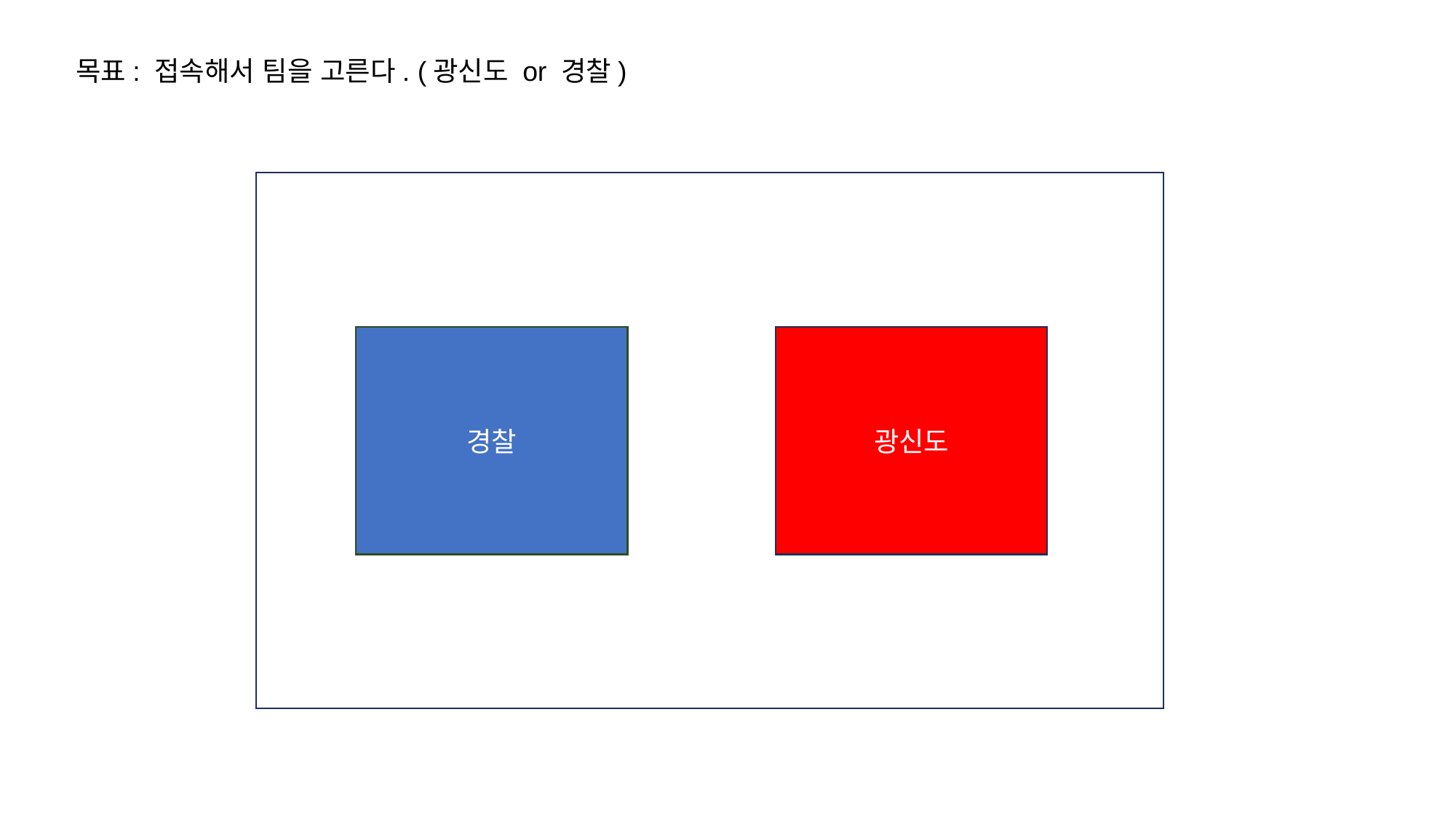

목표: 접속해서 팀을 고른다. (광신도 or 경찰)

경찰
광신도